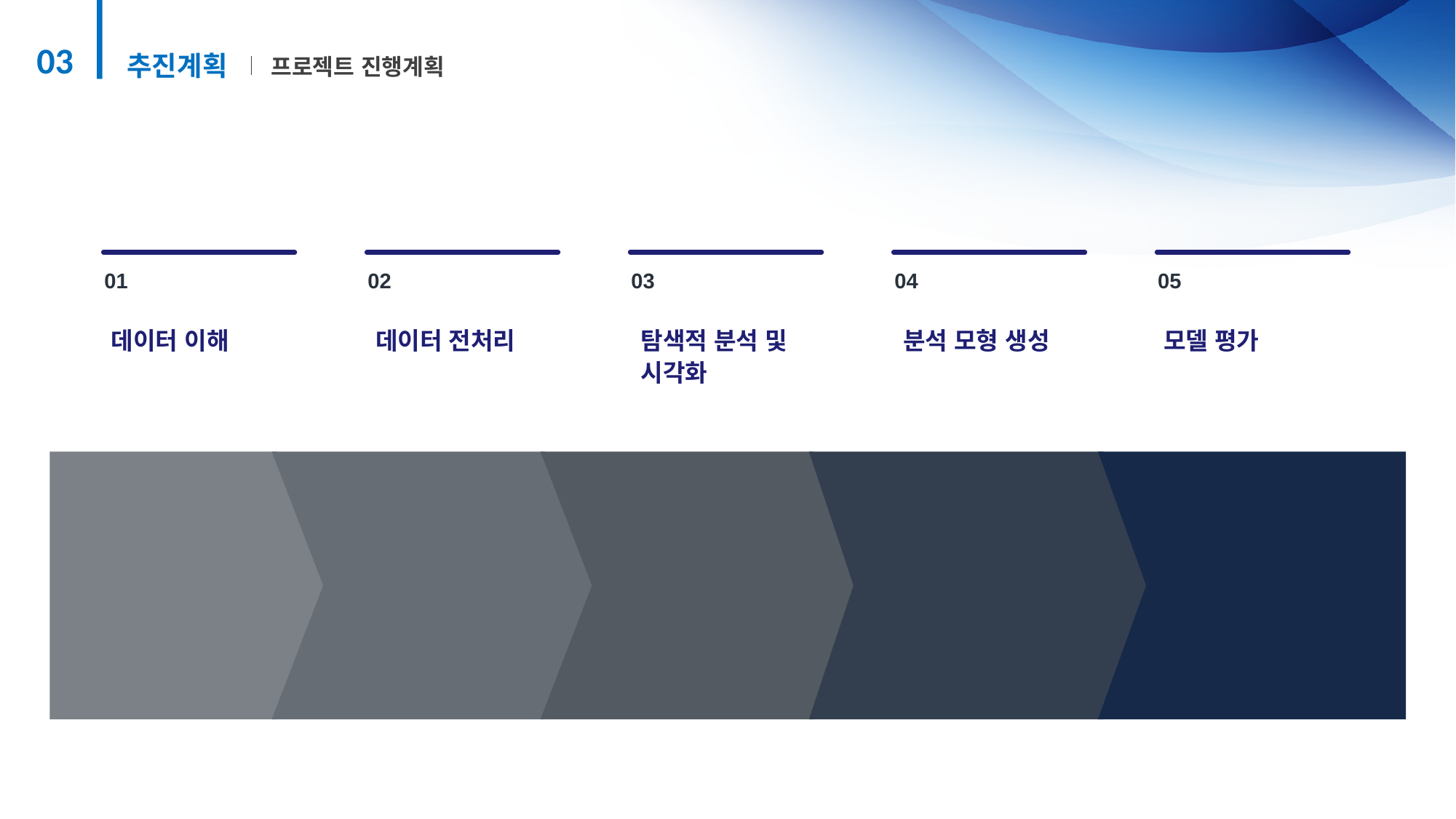

03

추진계획
프로젝트 진행계획
01
02
03
04
05
데이터 이해
데이터 전처리
탐색적 분석 및
시각화
분석 모형 생성
모델 평가

- 1차 전처리
데이터 형태 통일
불필요한 요소 제거

- 2차 전처리
분석에 필요한 형태로 가공
- 탐색결과를 토대로
적절한 방법론 선택 및
적합한 모형 생성

- 논거를 뒷받침할 데이터
처리 및 정리
따릉이 정류장 별
좌표 데이터 확인

따릉이 대여 데이터에서
기본 정보 파악
- 기초적인 통계분석과
시각화를 통해 특징 파악

- 기초 통계를 통한 정보 정리
데이터를 범주 별로 분류
- 훈련데이터와 학습데이터를 이용하여 모델 평가 및 개선시도